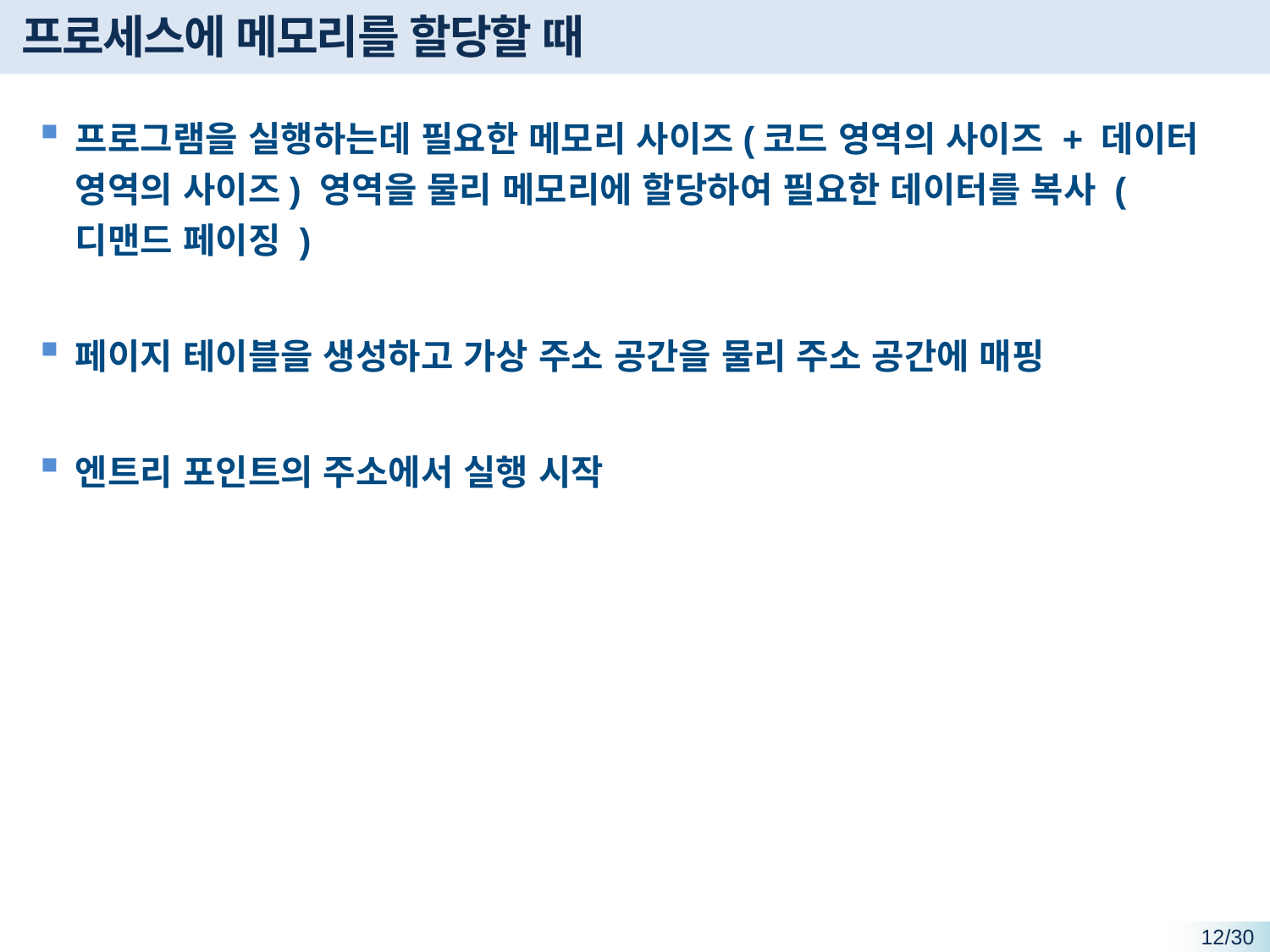

프로세스에 메모리를 할당할 때
프로그램을 실행하는데 필요한 메모리 사이즈(코드 영역의 사이즈 + 데이터 영역의 사이즈) 영역을 물리 메모리에 할당하여 필요한 데이터를 복사 ( 디맨드 페이징 )

페이지 테이블을 생성하고 가상 주소 공간을 물리 주소 공간에 매핑

엔트리 포인트의 주소에서 실행 시작